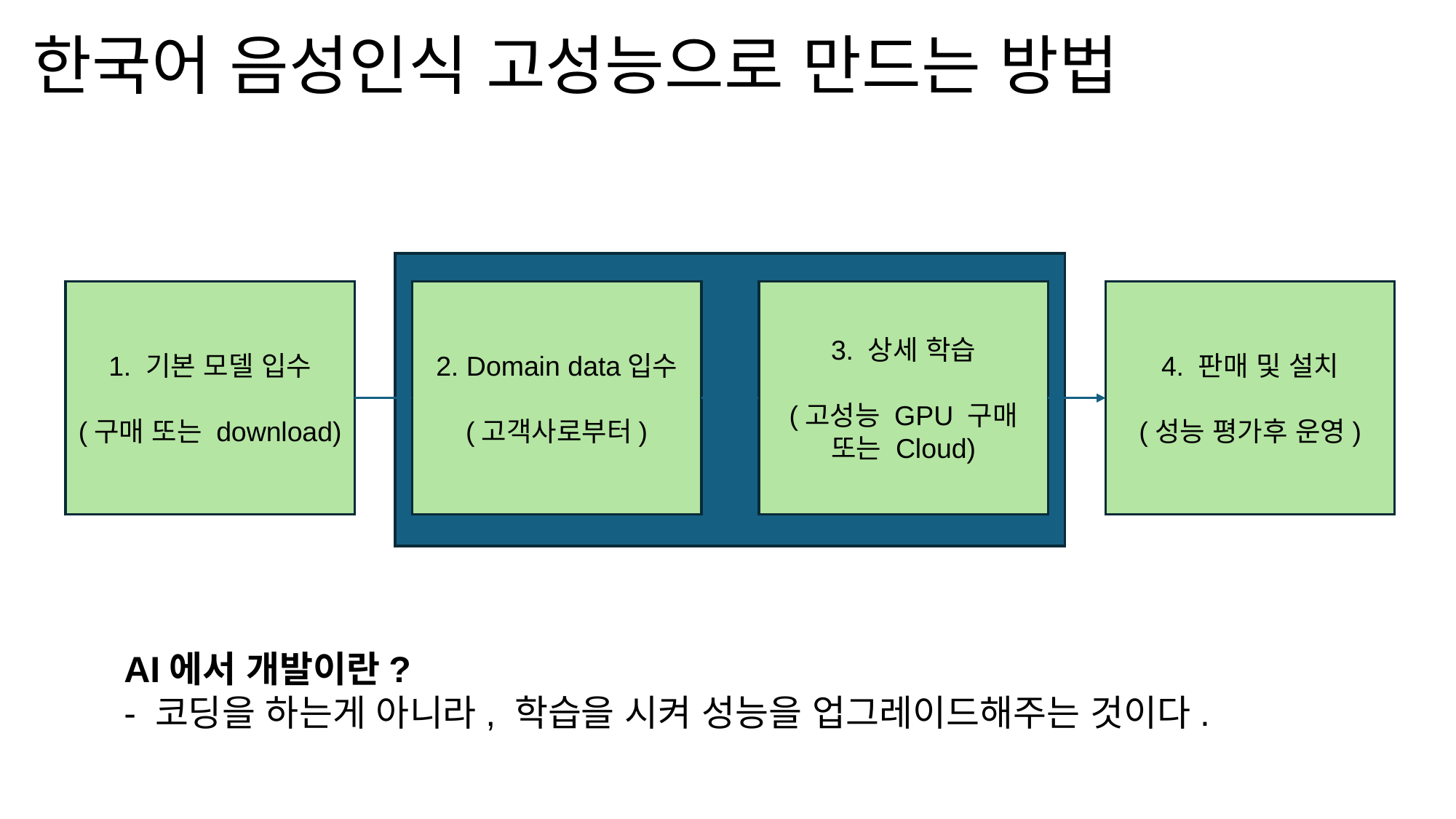

# 한국어 음성인식 고성능으로 만드는 방법

1. 기본 모델 입수

(구매 또는 download)
2. Domain data입수

(고객사로부터)
3. 상세 학습

(고성능 GPU 구매 또는 Cloud)
4. 판매 및 설치

(성능 평가후 운영)
AI에서 개발이란?
- 코딩을 하는게 아니라, 학습을 시켜 성능을 업그레이드해주는 것이다.